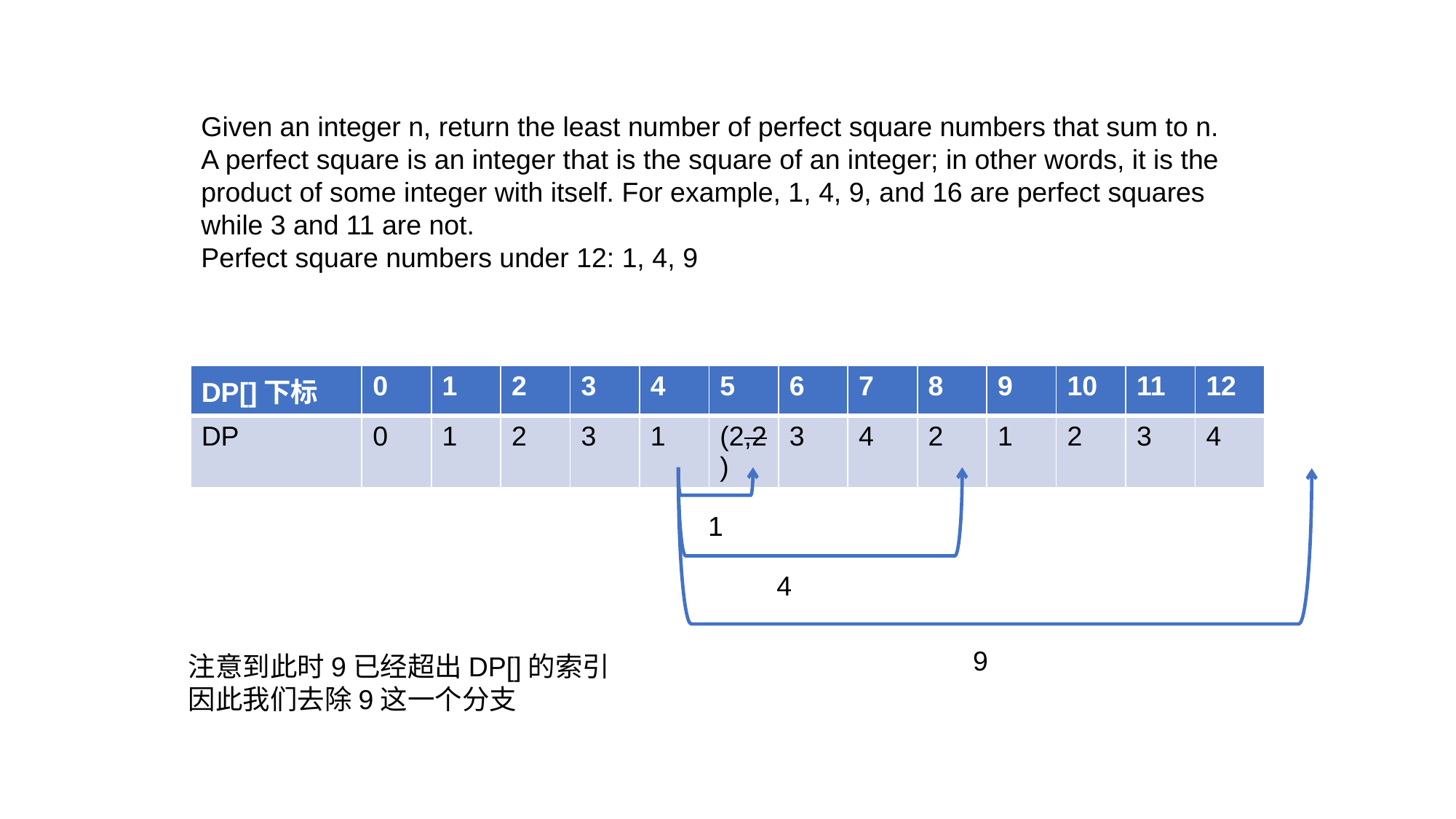

Given an integer n, return the least number of perfect square numbers that sum to n.
A perfect square is an integer that is the square of an integer; in other words, it is the product of some integer with itself. For example, 1, 4, 9, and 16 are perfect squares while 3 and 11 are not.
Perfect square numbers under 12: 1, 4, 9
| DP[]下标 | 0 | 1 | 2 | 3 | 4 | 5 | 6 | 7 | 8 | 9 | 10 | 11 | 12 |
| --- | --- | --- | --- | --- | --- | --- | --- | --- | --- | --- | --- | --- | --- |
| DP | 0 | 1 | 2 | 3 | 1 | (2,2) | 3 | 4 | 2 | 1 | 2 | 3 | 4 |

1
4
9
注意到此时9已经超出DP[]的索引
因此我们去除9这一个分支